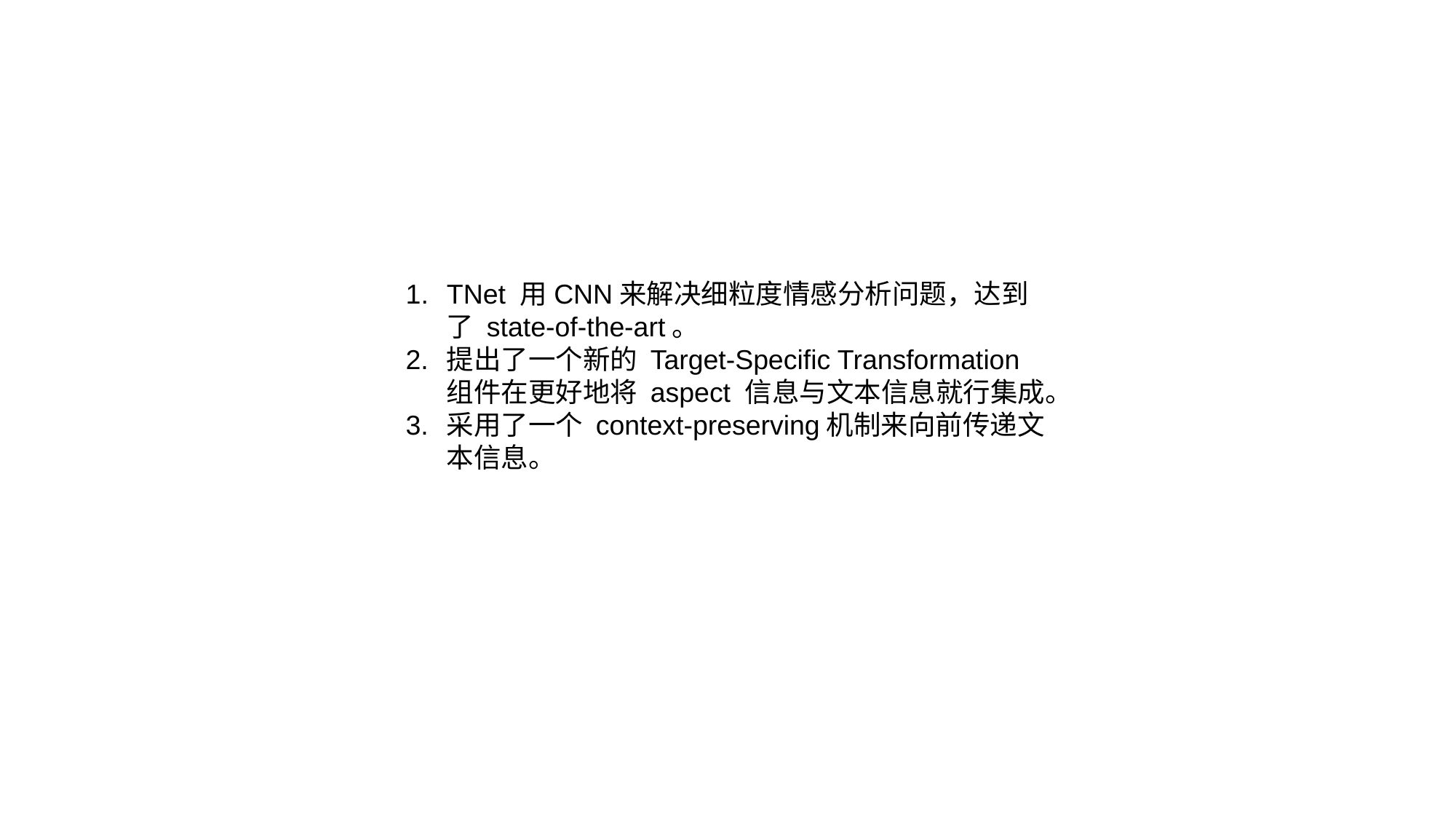

TNet 用CNN来解决细粒度情感分析问题，达到了 state-of-the-art。
提出了一个新的 Target-Specific Transformation组件在更好地将 aspect 信息与文本信息就行集成。
采用了一个 context-preserving机制来向前传递文本信息。